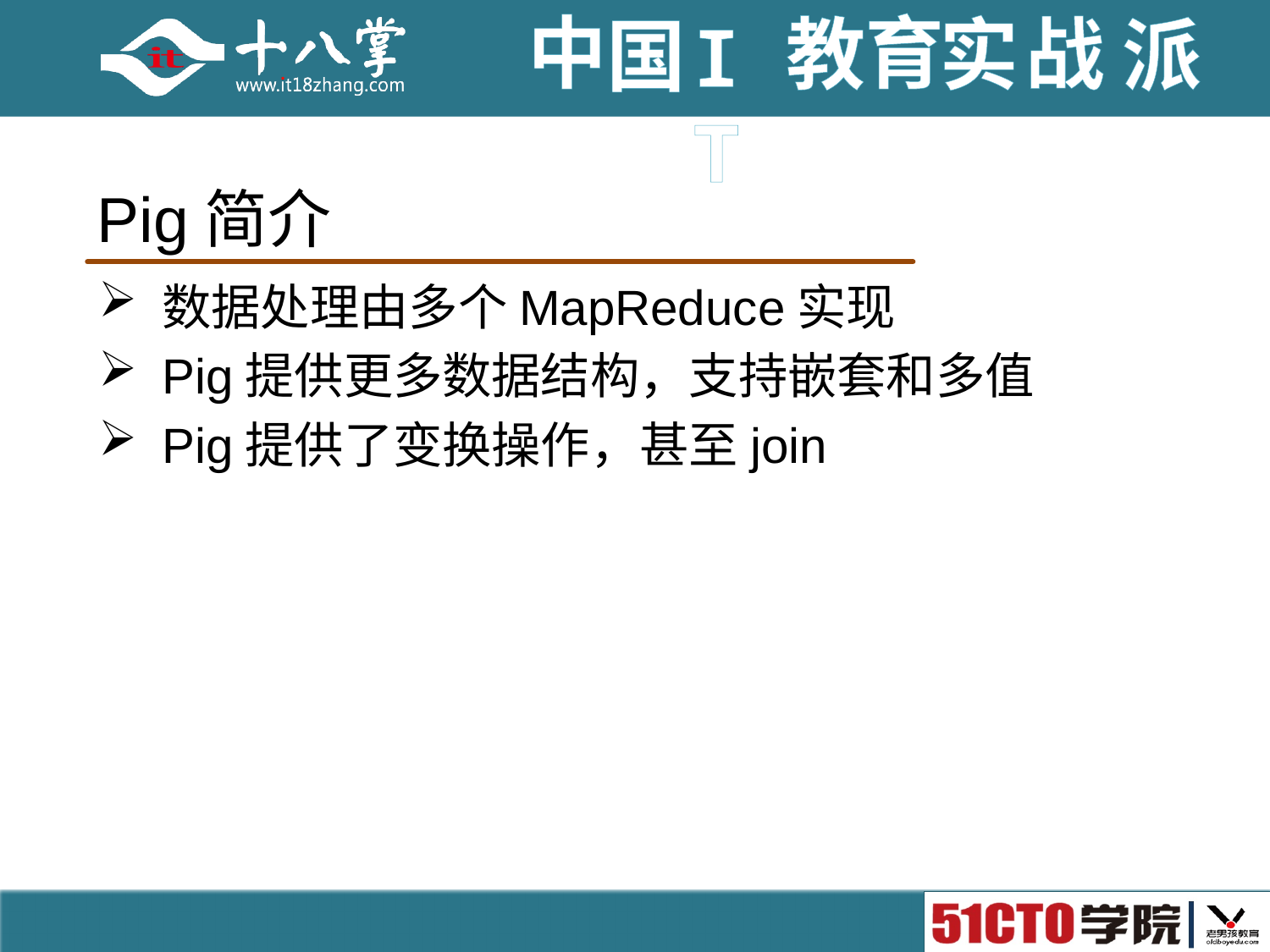

# Pig简介
数据处理由多个MapReduce实现
Pig提供更多数据结构，支持嵌套和多值
Pig提供了变换操作，甚至join